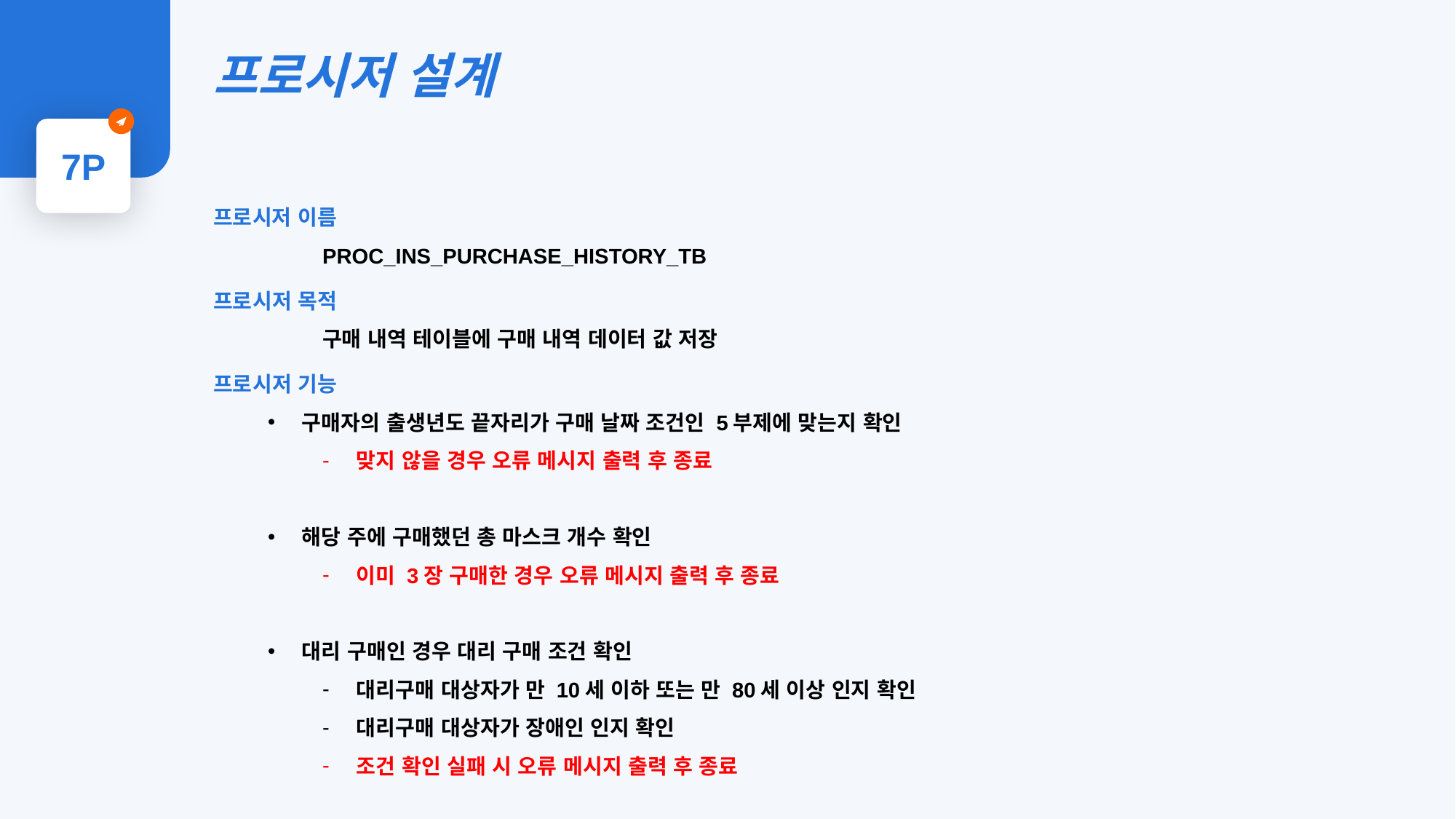

프로시저 설계

7P
프로시저 이름
	PROC_INS_PURCHASE_HISTORY_TB
프로시저 목적
	구매 내역 테이블에 구매 내역 데이터 값 저장
프로시저 기능
구매자의 출생년도 끝자리가 구매 날짜 조건인 5부제에 맞는지 확인
맞지 않을 경우 오류 메시지 출력 후 종료

해당 주에 구매했던 총 마스크 개수 확인
이미 3장 구매한 경우 오류 메시지 출력 후 종료

대리 구매인 경우 대리 구매 조건 확인
대리구매 대상자가 만 10세 이하 또는 만 80세 이상 인지 확인
대리구매 대상자가 장애인 인지 확인
조건 확인 실패 시 오류 메시지 출력 후 종료